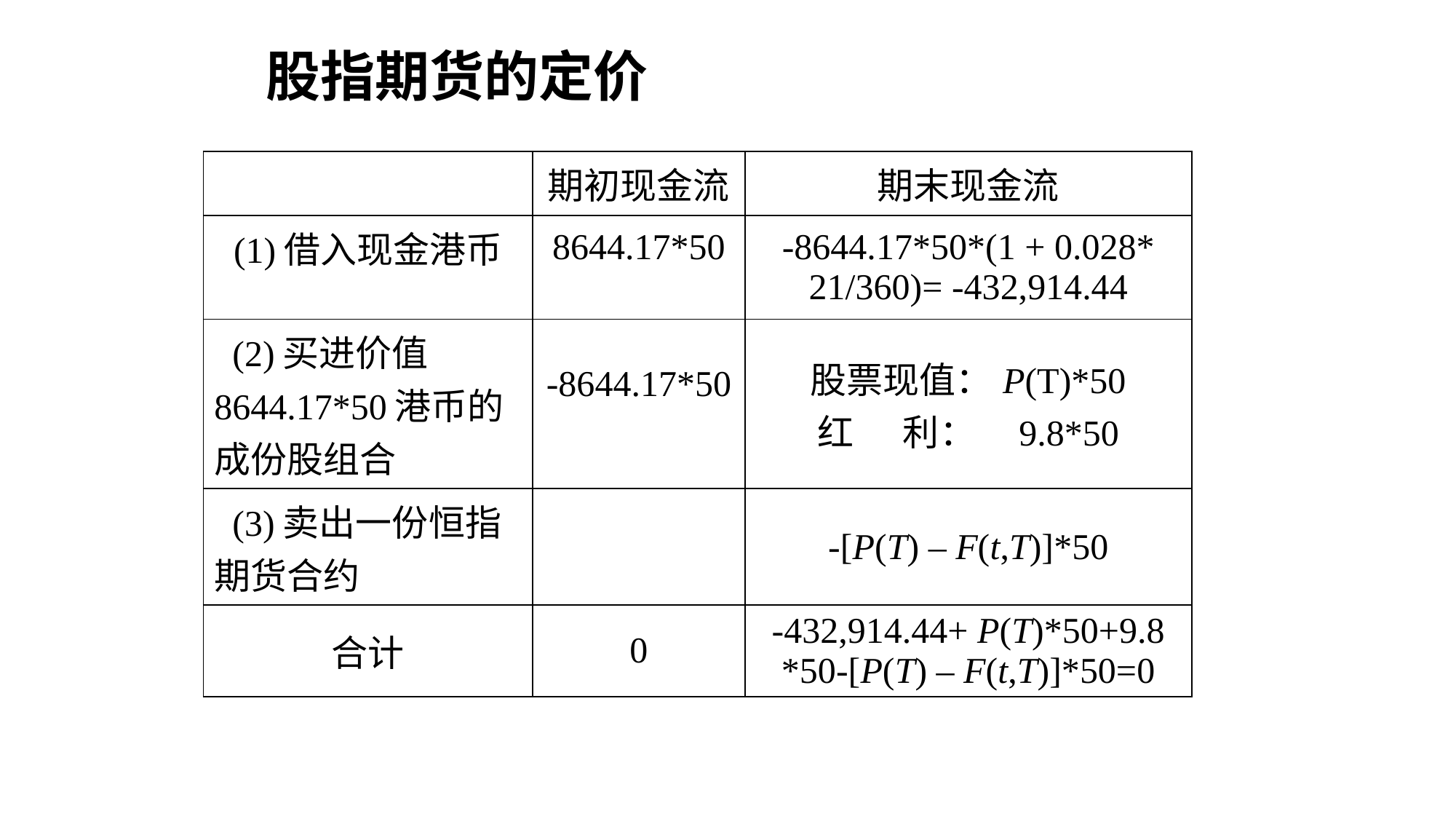

# 股指期货的定价
|  | 期初现金流 | 期末现金流 |
| --- | --- | --- |
| (1)借入现金港币 | 8644.17\*50 | -8644.17\*50\*(1 + 0.028\* 21/360)= -432,914.44 |
| (2)买进价值8644.17\*50港币的成份股组合 | -8644.17\*50 | 股票现值：P(T)\*50 红 利： 9.8\*50 |
| (3)卖出一份恒指期货合约 |  | -[P(T) – F(t,T)]\*50 |
| 合计 | 0 | -432,914.44+ P(T)\*50+9.8 \*50-[P(T) – F(t,T)]\*50=0 |